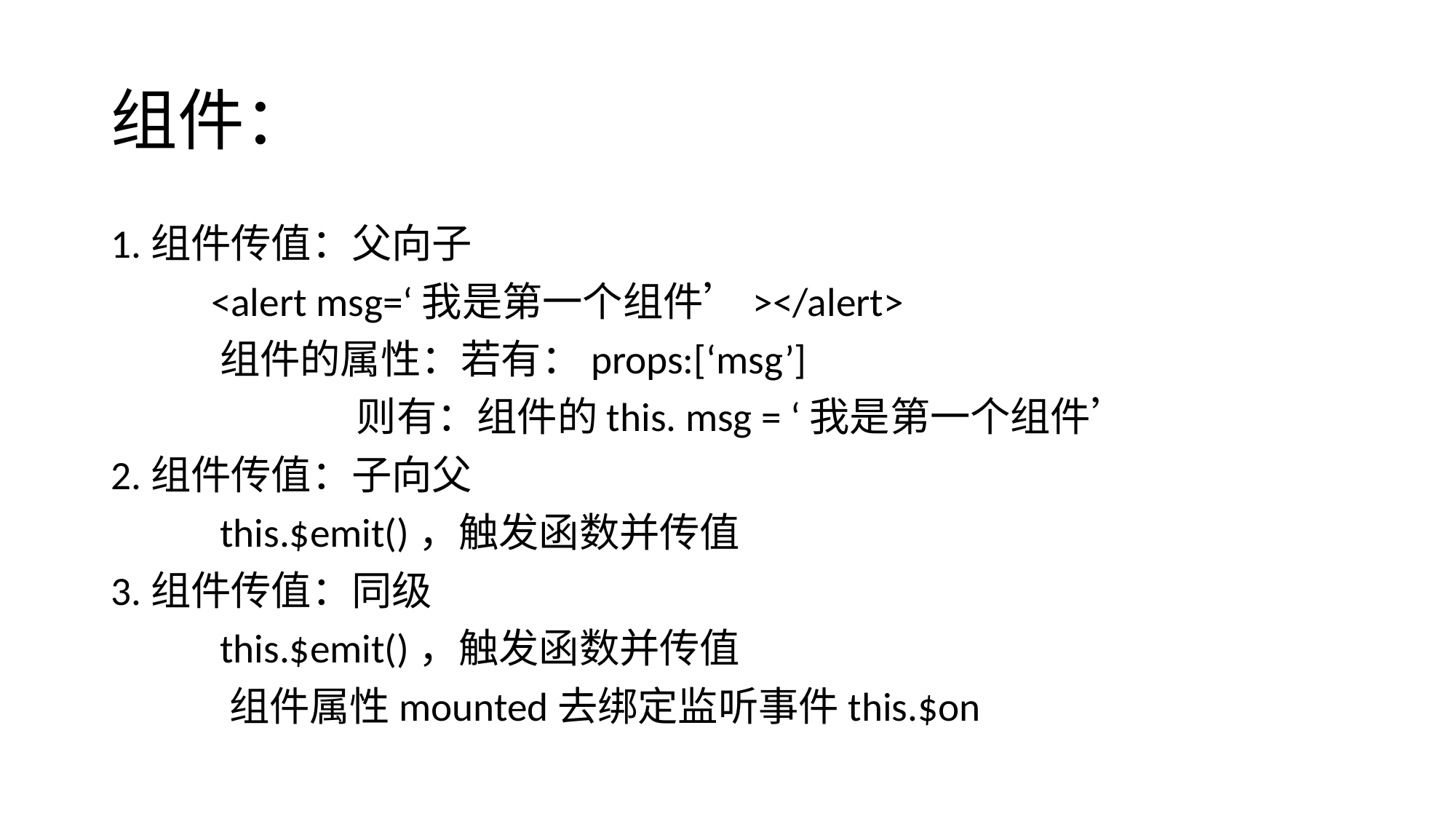

# 组件：
1.组件传值：父向子
           <alert msg=‘我是第一个组件’></alert>
           组件的属性：若有：props:[‘msg’]
                          则有：组件的this. msg = ‘我是第一个组件’
2.组件传值：子向父
            this.$emit()，触发函数并传值
3.组件传值：同级
            this.$emit()，触发函数并传值
            组件属性mounted去绑定监听事件this.$on